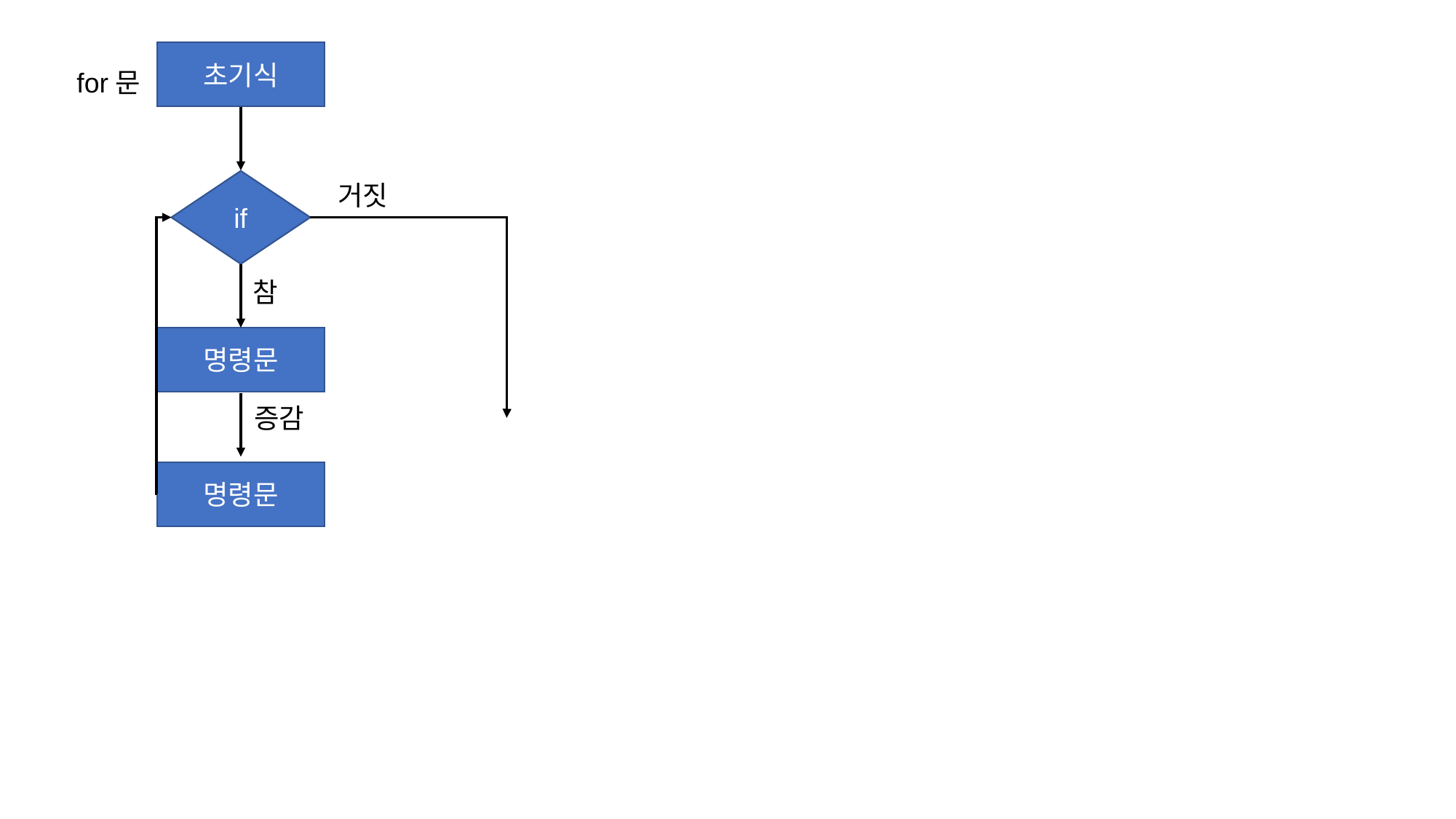

초기식
for문
if
거짓
참
명령문
증감
명령문